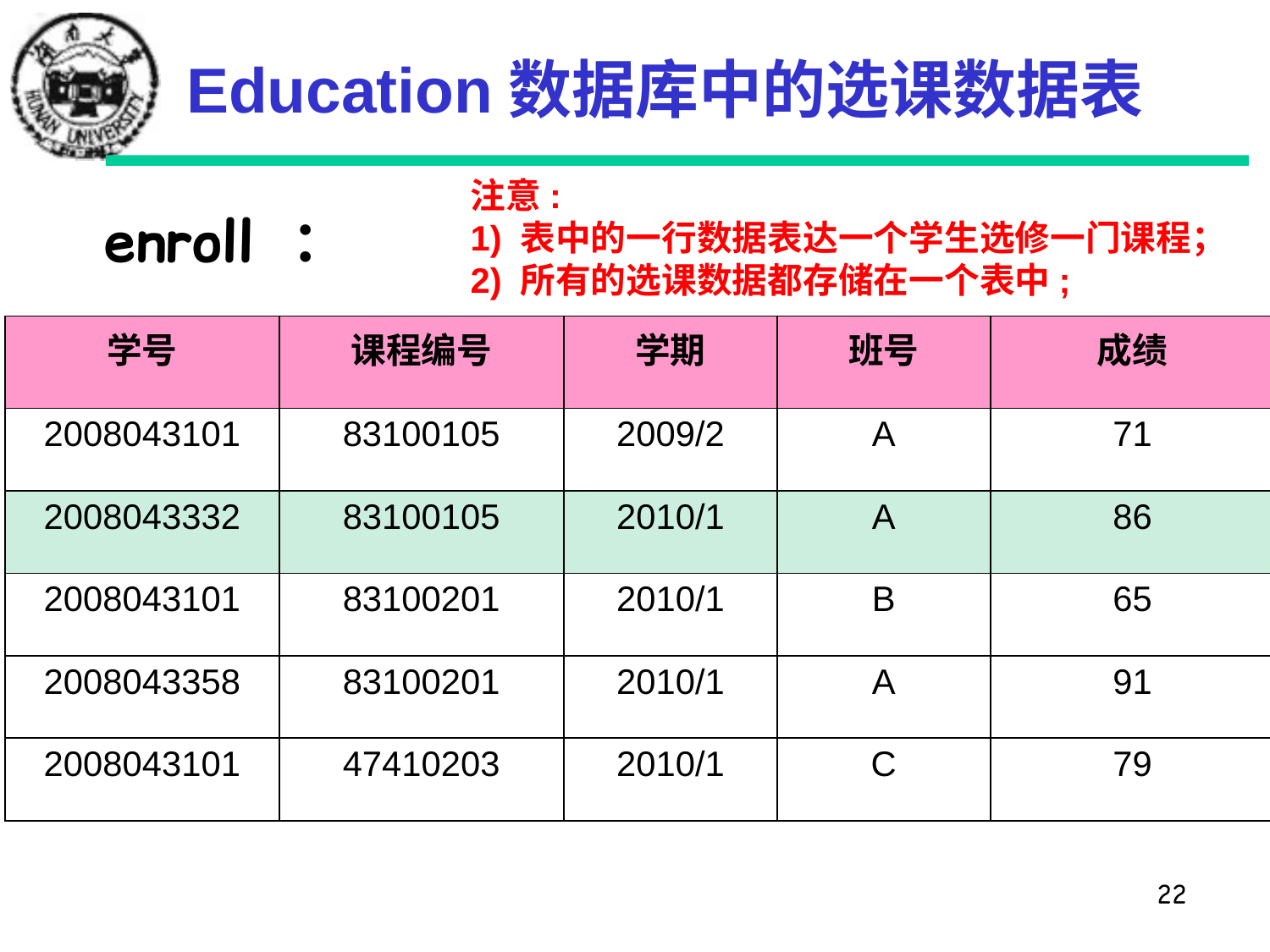

# Education数据库中的选课数据表
注意:
1) 表中的一行数据表达一个学生选修一门课程；
2) 所有的选课数据都存储在一个表中;
enroll ：
| 学号 | 课程编号 | 学期 | 班号 | 成绩 |
| --- | --- | --- | --- | --- |
| 2008043101 | 83100105 | 2009/2 | A | 71 |
| 2008043332 | 83100105 | 2010/1 | A | 86 |
| 2008043101 | 83100201 | 2010/1 | B | 65 |
| 2008043358 | 83100201 | 2010/1 | A | 91 |
| 2008043101 | 47410203 | 2010/1 | C | 79 |

22